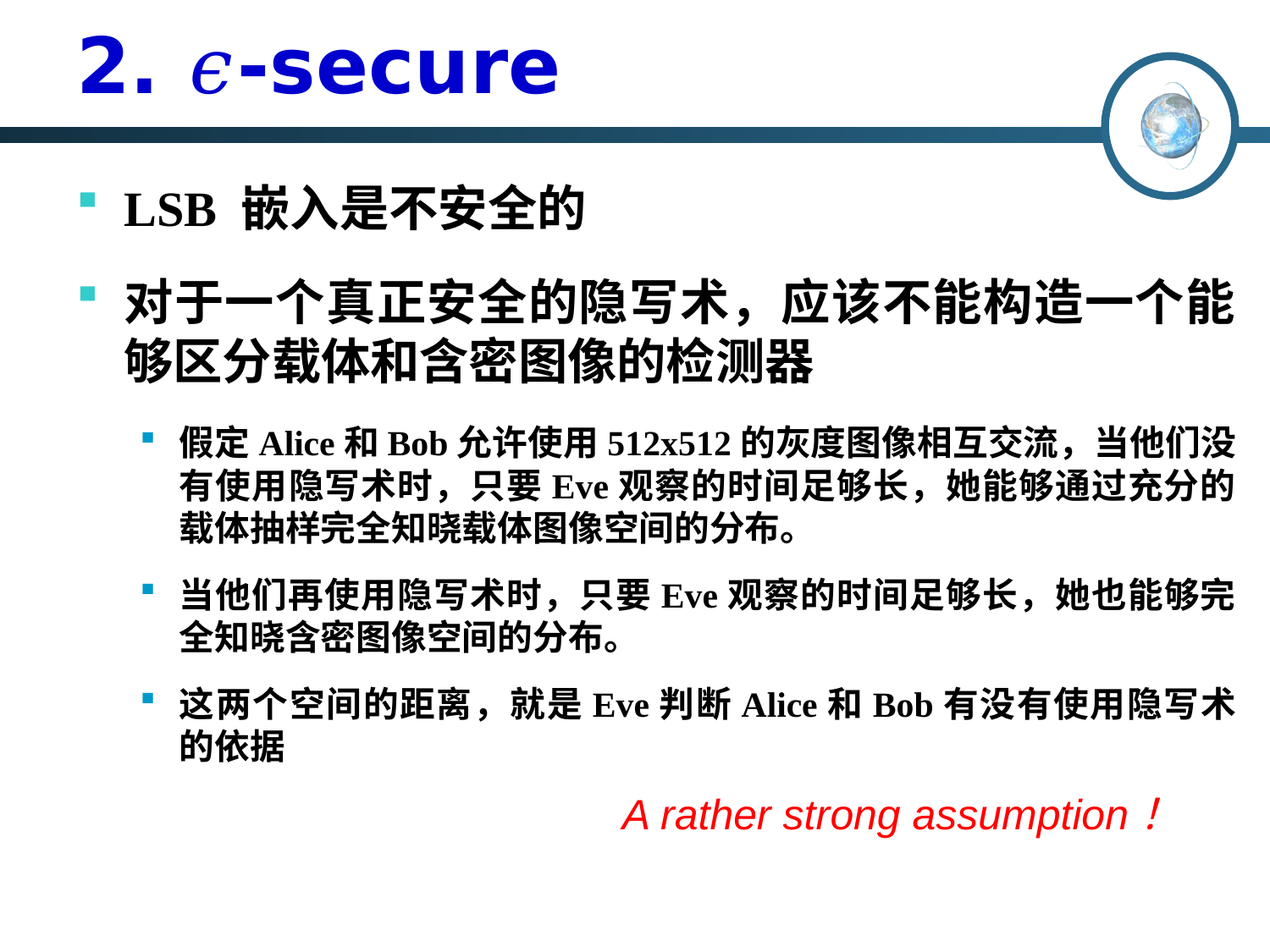

# 2. 𝜖-secure
LSB 嵌入是不安全的
对于一个真正安全的隐写术，应该不能构造一个能够区分载体和含密图像的检测器
假定Alice和Bob允许使用512x512的灰度图像相互交流，当他们没有使用隐写术时，只要Eve观察的时间足够长，她能够通过充分的载体抽样完全知晓载体图像空间的分布。
当他们再使用隐写术时，只要Eve观察的时间足够长，她也能够完全知晓含密图像空间的分布。
这两个空间的距离，就是Eve判断Alice和Bob有没有使用隐写术的依据
A rather strong assumption！